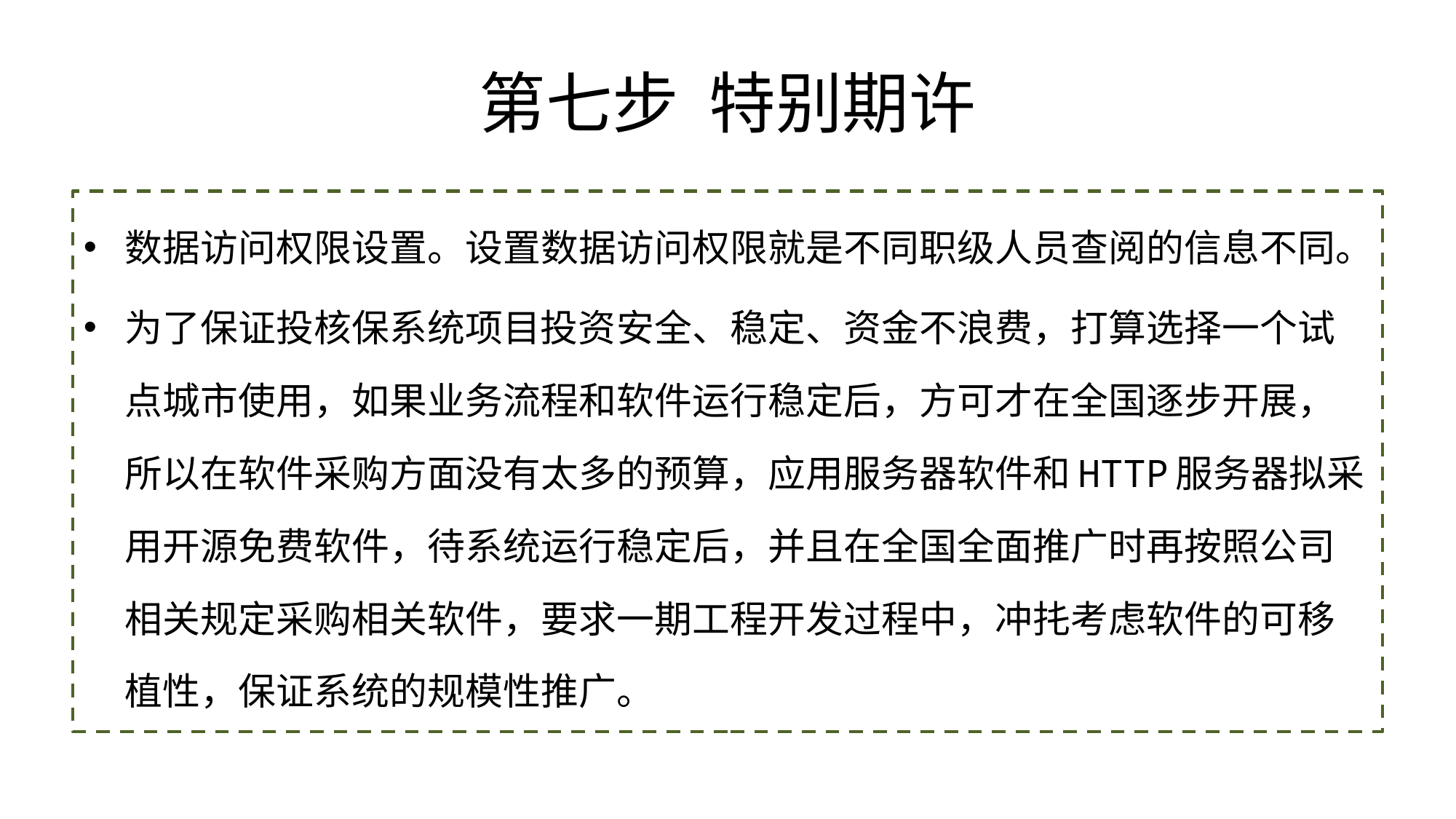

# 第七步  特别期许
数据访问权限设置。设置数据访问权限就是不同职级人员查阅的信息不同。
为了保证投核保系统项目投资安全、稳定、资金不浪费，打算选择一个试点城市使用，如果业务流程和软件运行稳定后，方可才在全国逐步开展，所以在软件采购方面没有太多的预算，应用服务器软件和HTTP服务器拟采用开源免费软件，待系统运行稳定后，并且在全国全面推广时再按照公司相关规定采购相关软件，要求一期工程开发过程中，冲扥考虑软件的可移植性，保证系统的规模性推广。